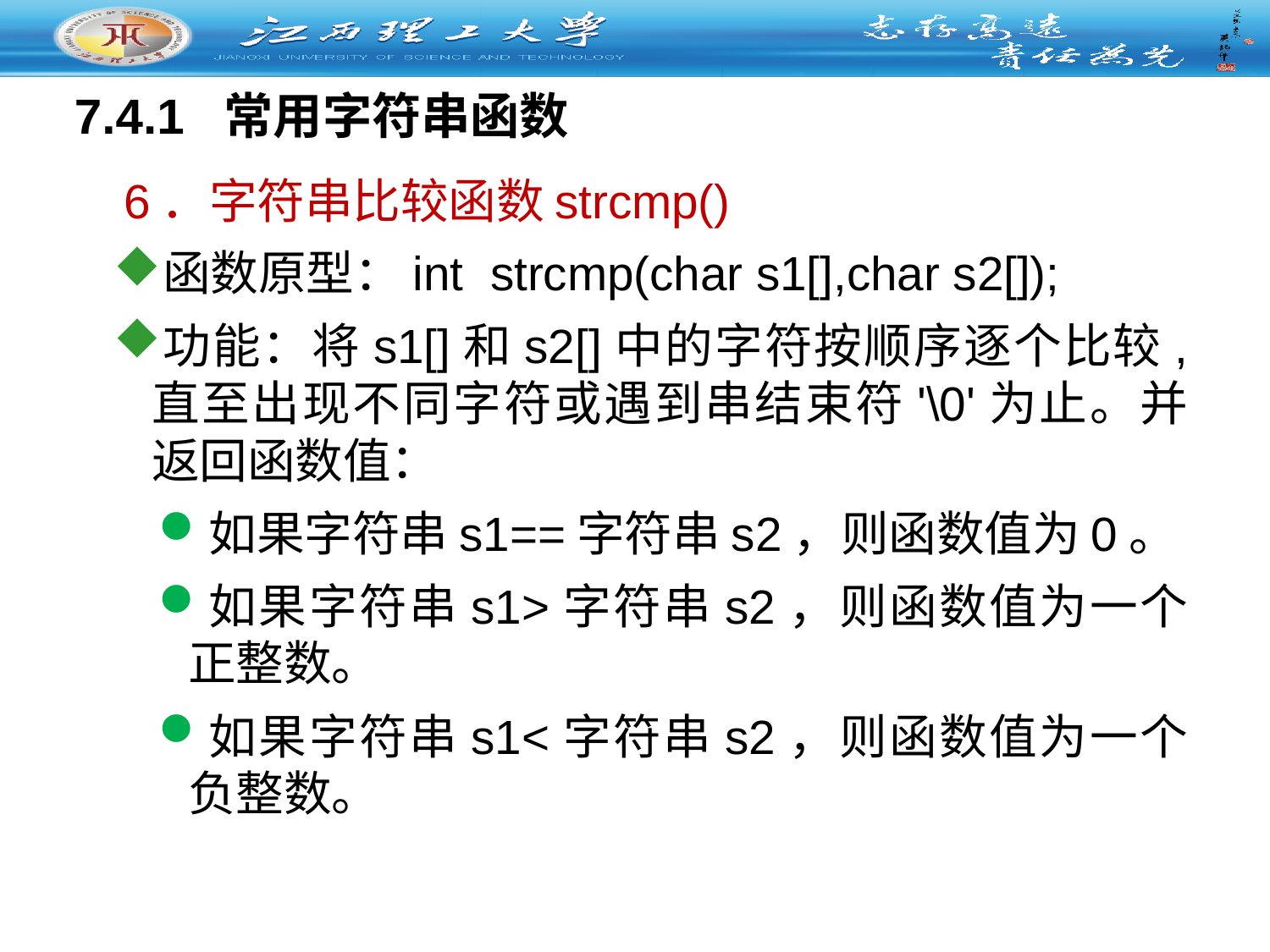

# 7.4.1  常用字符串函数
    6．字符串比较函数strcmp()
函数原型：int  strcmp(char s1[],char s2[]);
功能：将s1[]和s2[]中的字符按顺序逐个比较, 直至出现不同字符或遇到串结束符'\0'为止。并返回函数值：
如果字符串s1==字符串s2，则函数值为0。
如果字符串s1>字符串s2，则函数值为一个正整数。
如果字符串s1<字符串s2，则函数值为一个负整数。